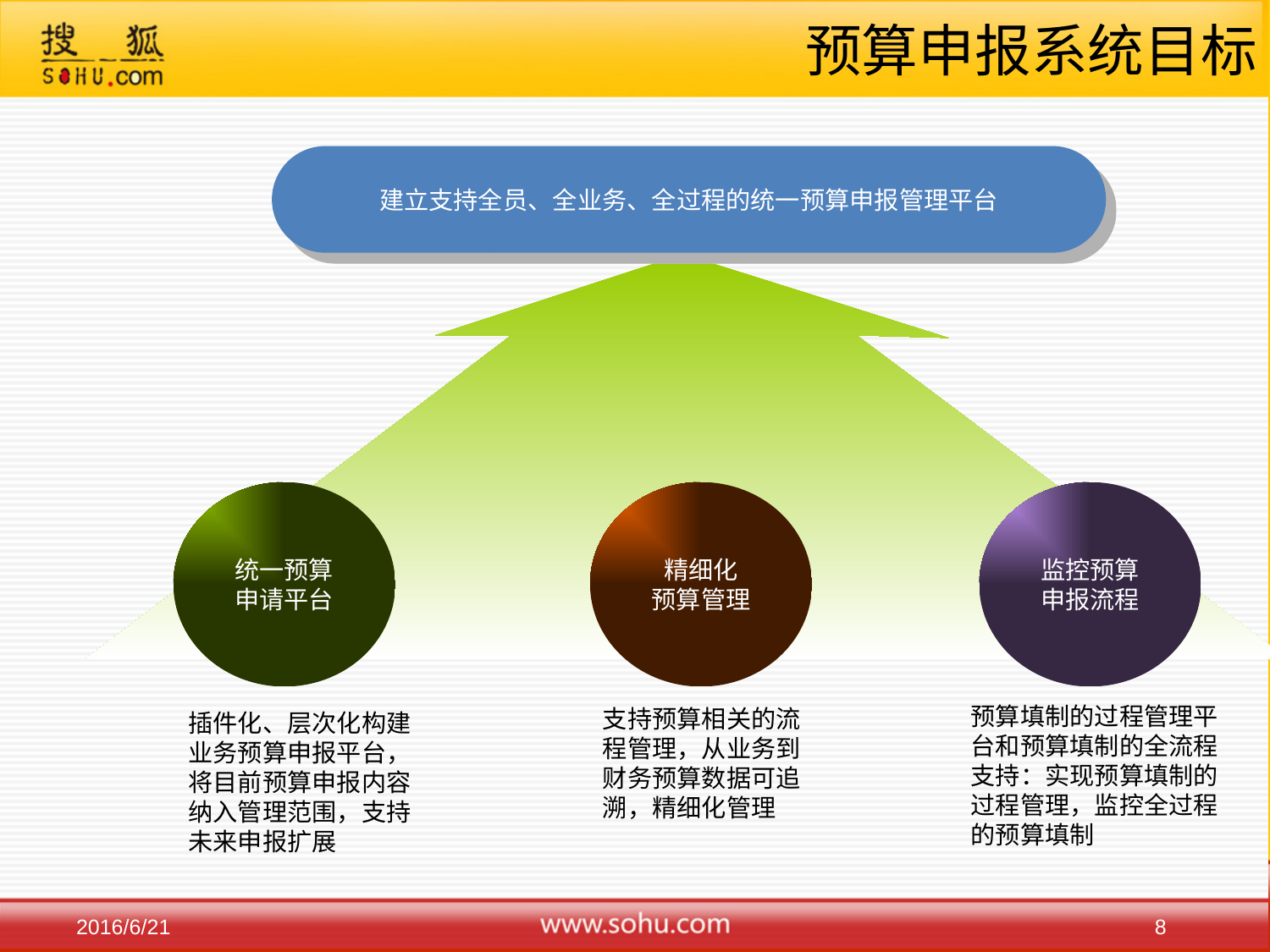

# 预算申报系统目标
建立支持全员、全业务、全过程的统一预算申报管理平台

统一预算
申请平台
精细化
预算管理
监控预算
申报流程

预算填制的过程管理平台和预算填制的全流程支持：实现预算填制的过程管理，监控全过程的预算填制
支持预算相关的流程管理，从业务到财务预算数据可追溯，精细化管理
插件化、层次化构建业务预算申报平台，将目前预算申报内容纳入管理范围，支持未来申报扩展
8